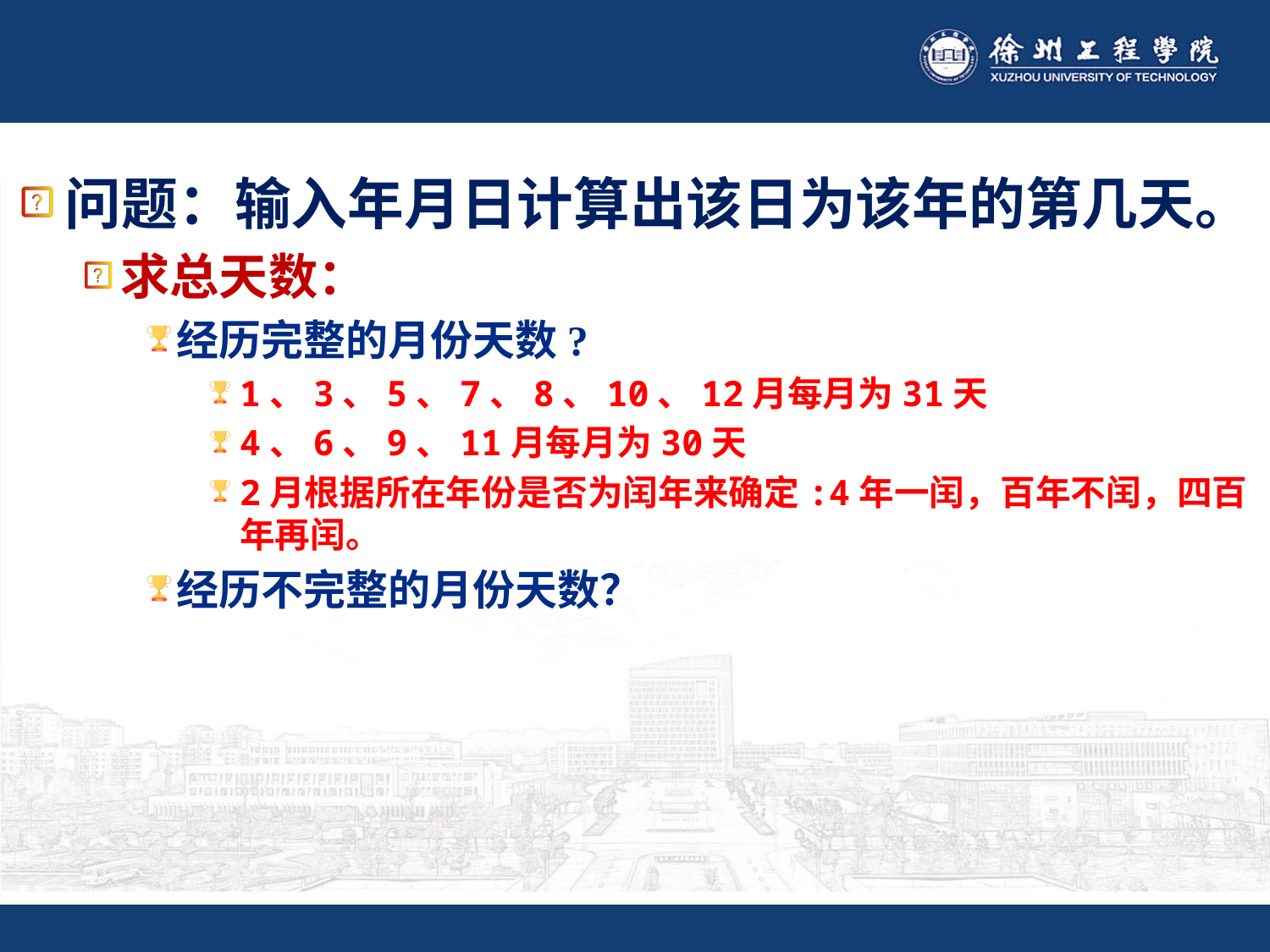

#
问题：输入年月日计算出该日为该年的第几天。
求总天数：
经历完整的月份天数?
1、3、5、7、8、10、12月每月为31天
4、6、9、11月每月为30天
2月根据所在年份是否为闰年来确定:4年一闰，百年不闰，四百年再闰。
经历不完整的月份天数？